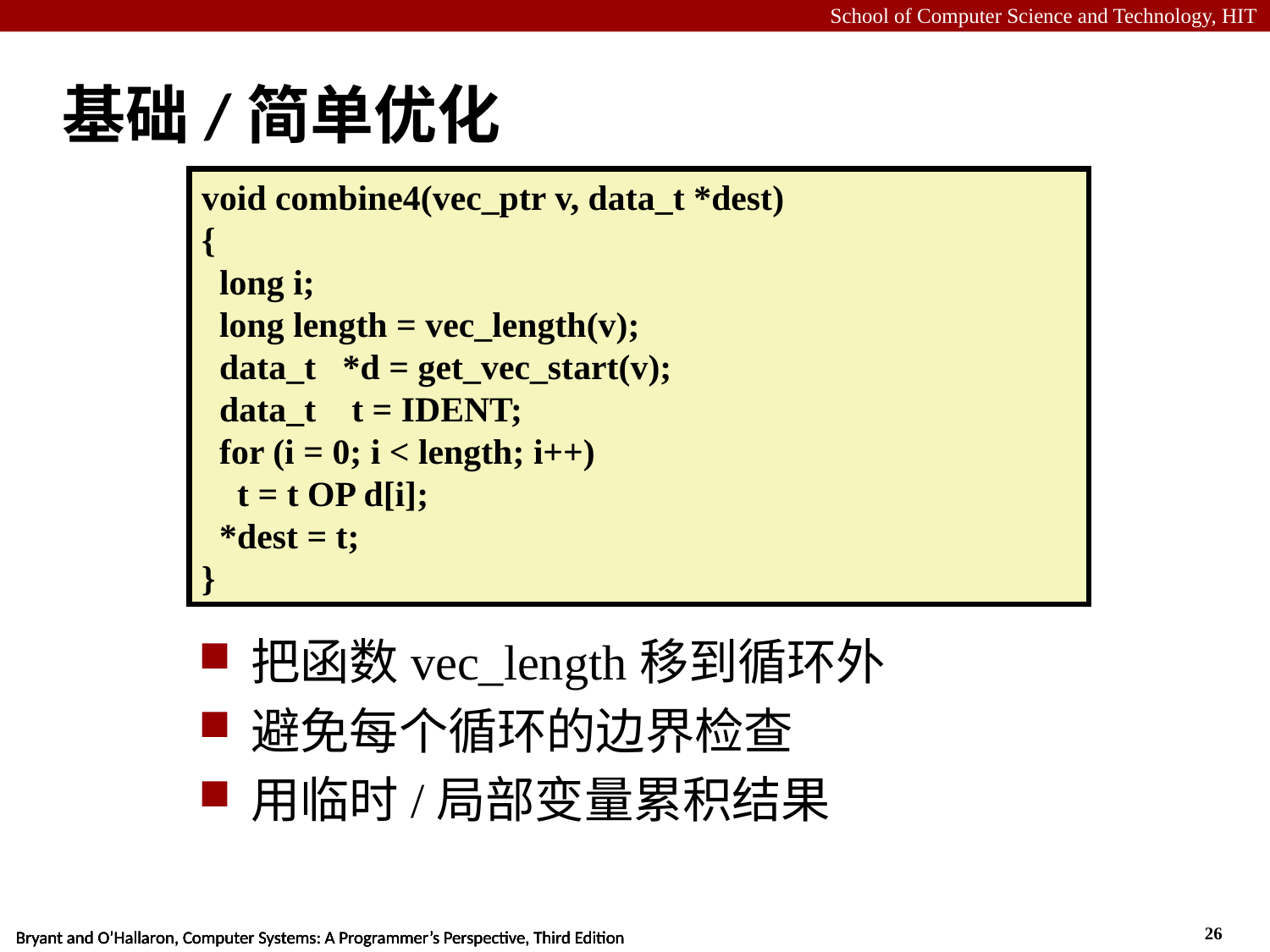

# 基础/简单优化
void combine4(vec_ptr v, data_t *dest)
{
  long i;
  long length = vec_length(v);
  data_t   *d = get_vec_start(v);
  data_t    t = IDENT;
  for (i = 0; i < length; i++)
    t = t OP d[i];
  *dest = t;
}
把函数vec_length移到循环外
避免每个循环的边界检查
用临时/局部变量累积结果